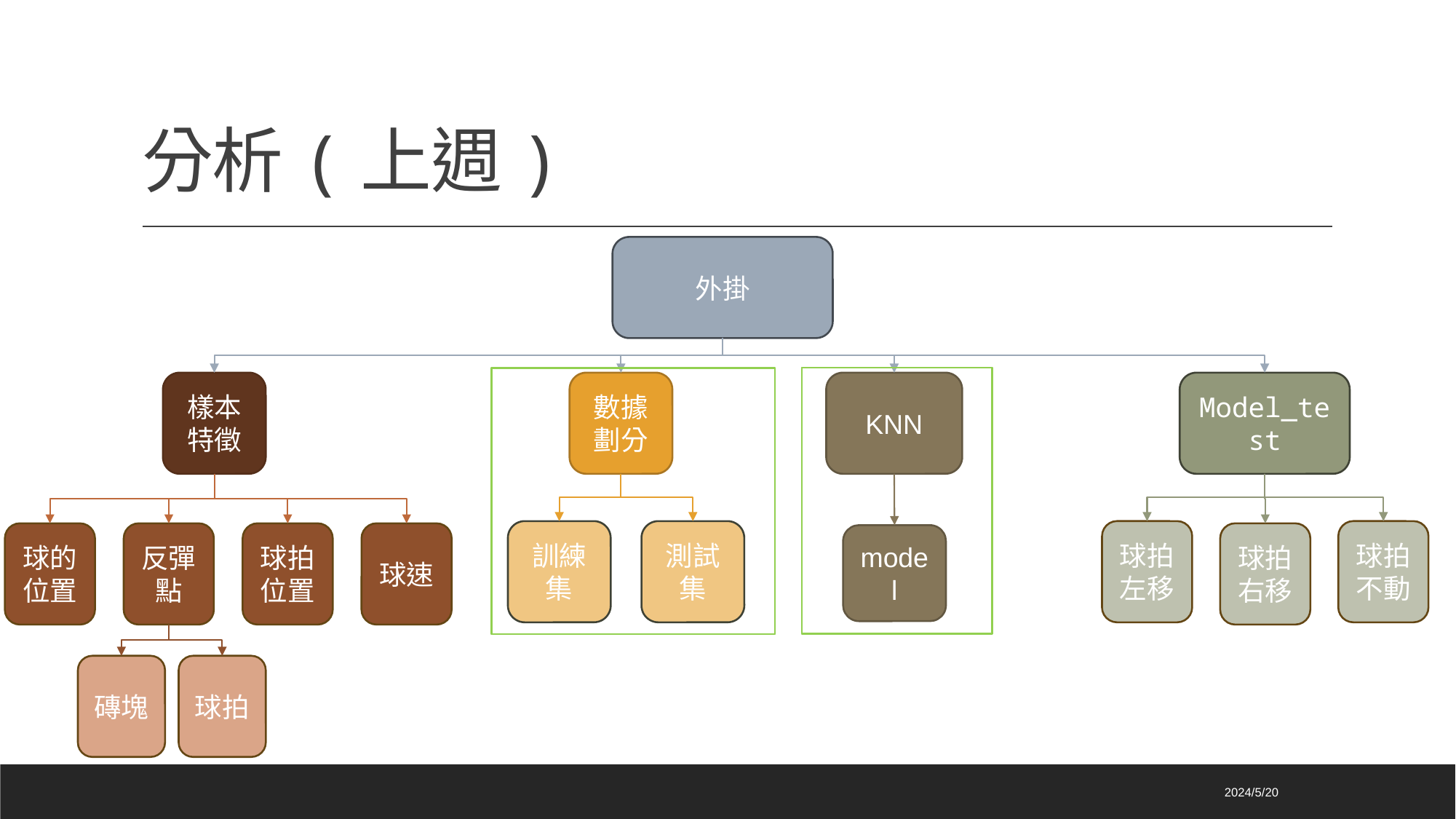

# 分析(上週)
外掛

數據
劃分
KNN
Model_test
樣本
特徵
訓練集
測試集
球拍
左移
球拍
不動
球速
球拍
右移
球拍
位置
球的位置
反彈點
model
磚塊
球拍
2024/5/20